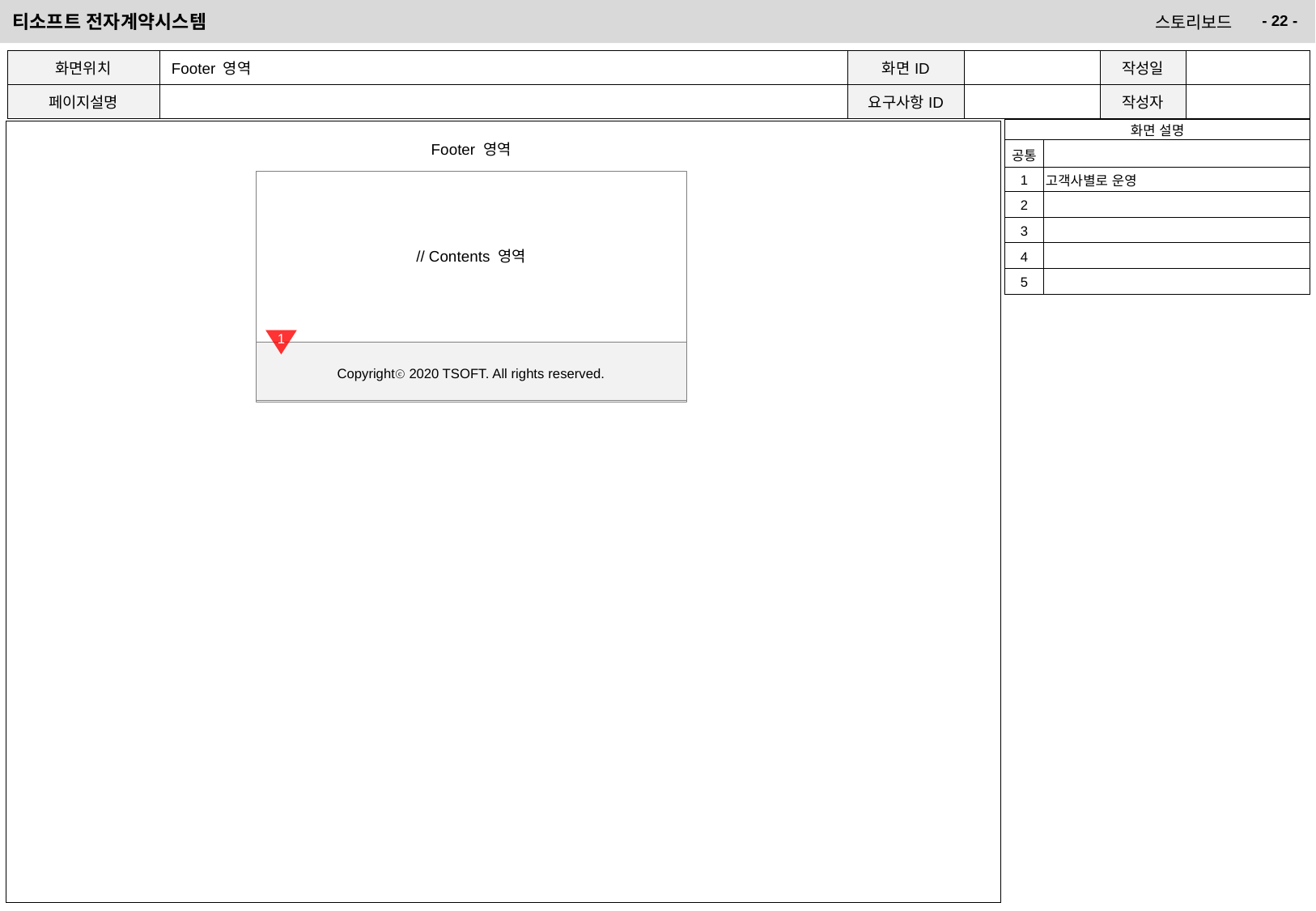

| 화면위치 | Footer 영역 | 화면ID |  | 작성일 |  |
| --- | --- | --- | --- | --- | --- |
| 페이지설명 |  | 요구사항ID |  | 작성자 |  |
| 화면 설명 |  |
| --- | --- |
| 공통 |  |
| 1 | 고객사별로 운영 |
| 2 |  |
| 3 |  |
| 4 |  |
| 5 |  |
Footer 영역

// Contents 영역
1
Copyrightⓒ 2020 TSOFT. All rights reserved.